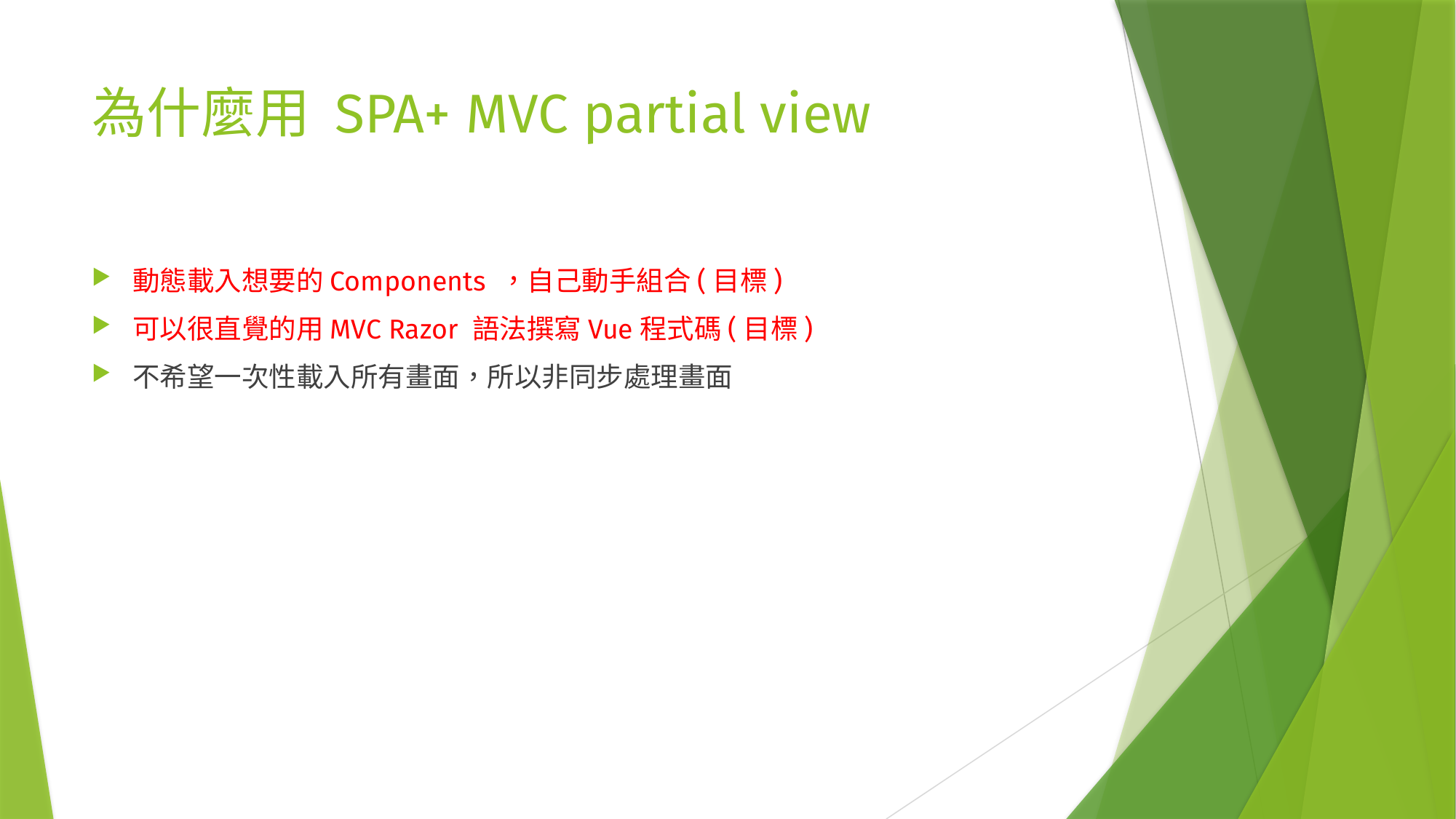

# 為什麼用 SPA+ MVC partial view
動態載入想要的Components ，自己動手組合(目標)
可以很直覺的用MVC Razor 語法撰寫Vue程式碼(目標)
不希望一次性載入所有畫面，所以非同步處理畫面